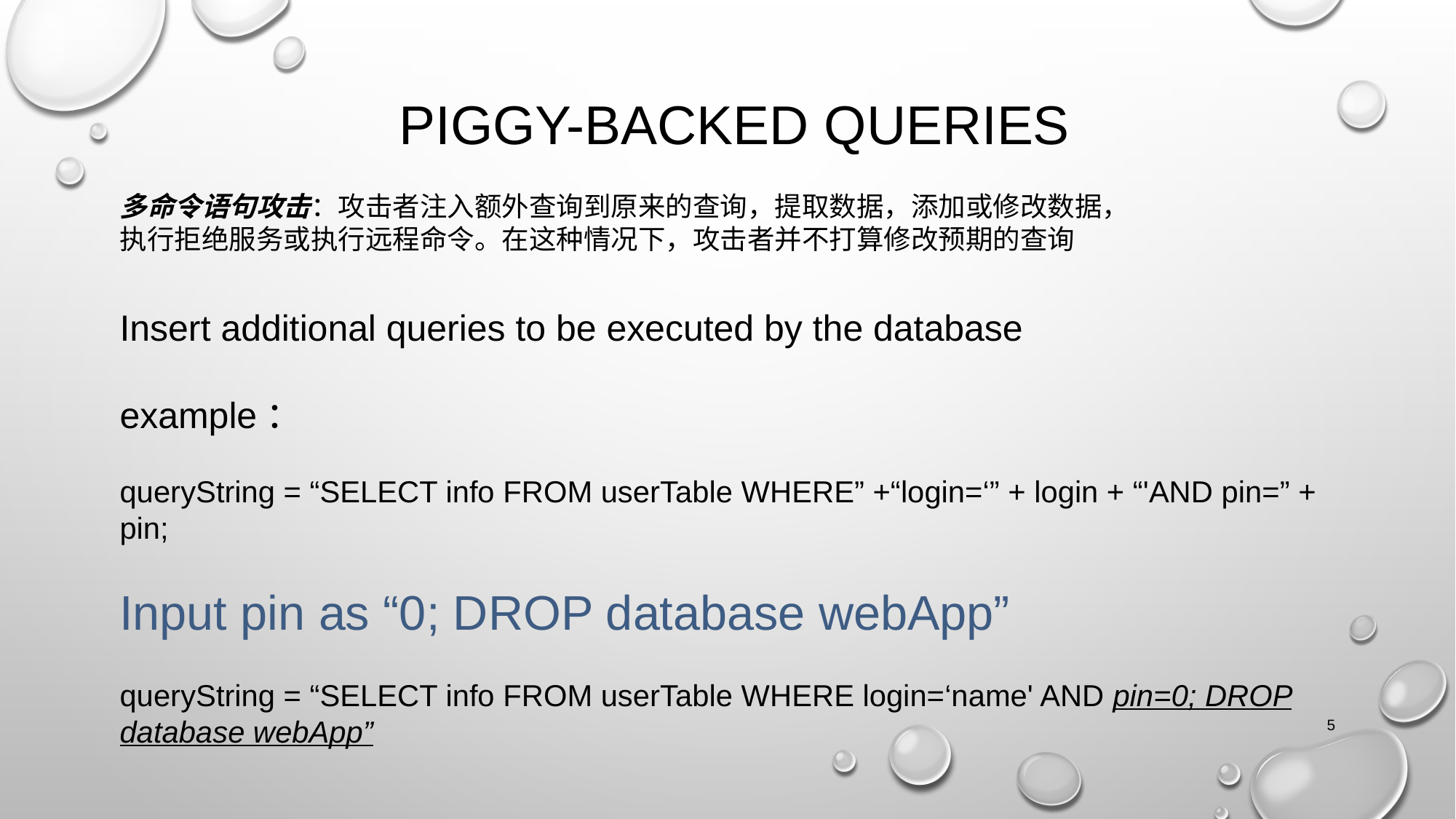

# Piggy-backed Queries
多命令语句攻击：攻击者注入额外查询到原来的查询，提取数据，添加或修改数据，执行拒绝服务或执行远程命令。在这种情况下，攻击者并不打算修改预期的查询
Insert additional queries to be executed by the database

example：

queryString = “SELECT info FROM userTable WHERE” +“login=‘” + login + “'AND pin=” + pin;

Input pin as “0; DROP database webApp”

queryString = “SELECT info FROM userTable WHERE login=‘name' AND pin=0; DROP database webApp”

5